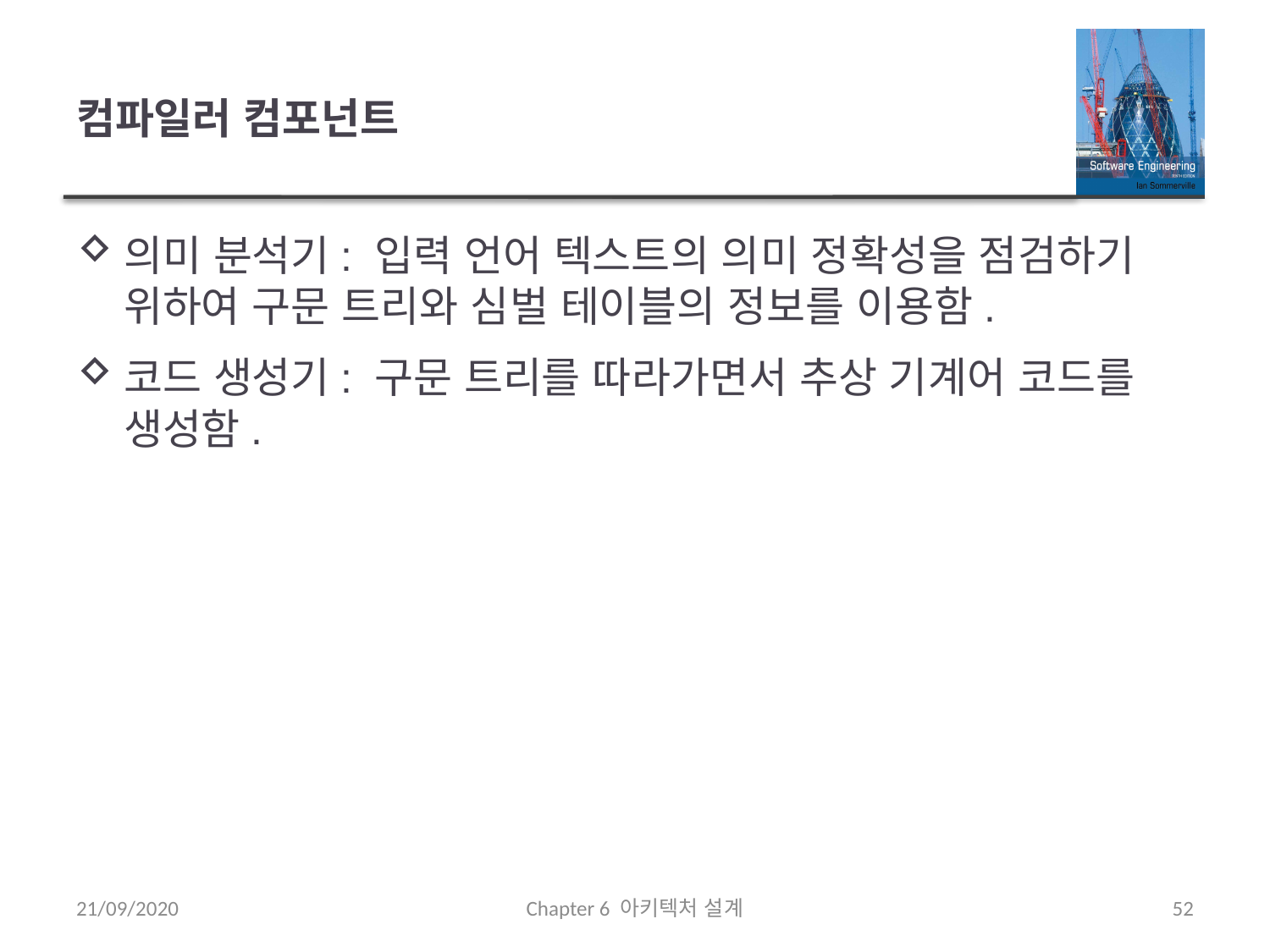

# 컴파일러 컴포넌트
의미 분석기: 입력 언어 텍스트의 의미 정확성을 점검하기 위하여 구문 트리와 심벌 테이블의 정보를 이용함.
코드 생성기: 구문 트리를 따라가면서 추상 기계어 코드를 생성함.

21/09/2020
Chapter 6 아키텍처 설계
52